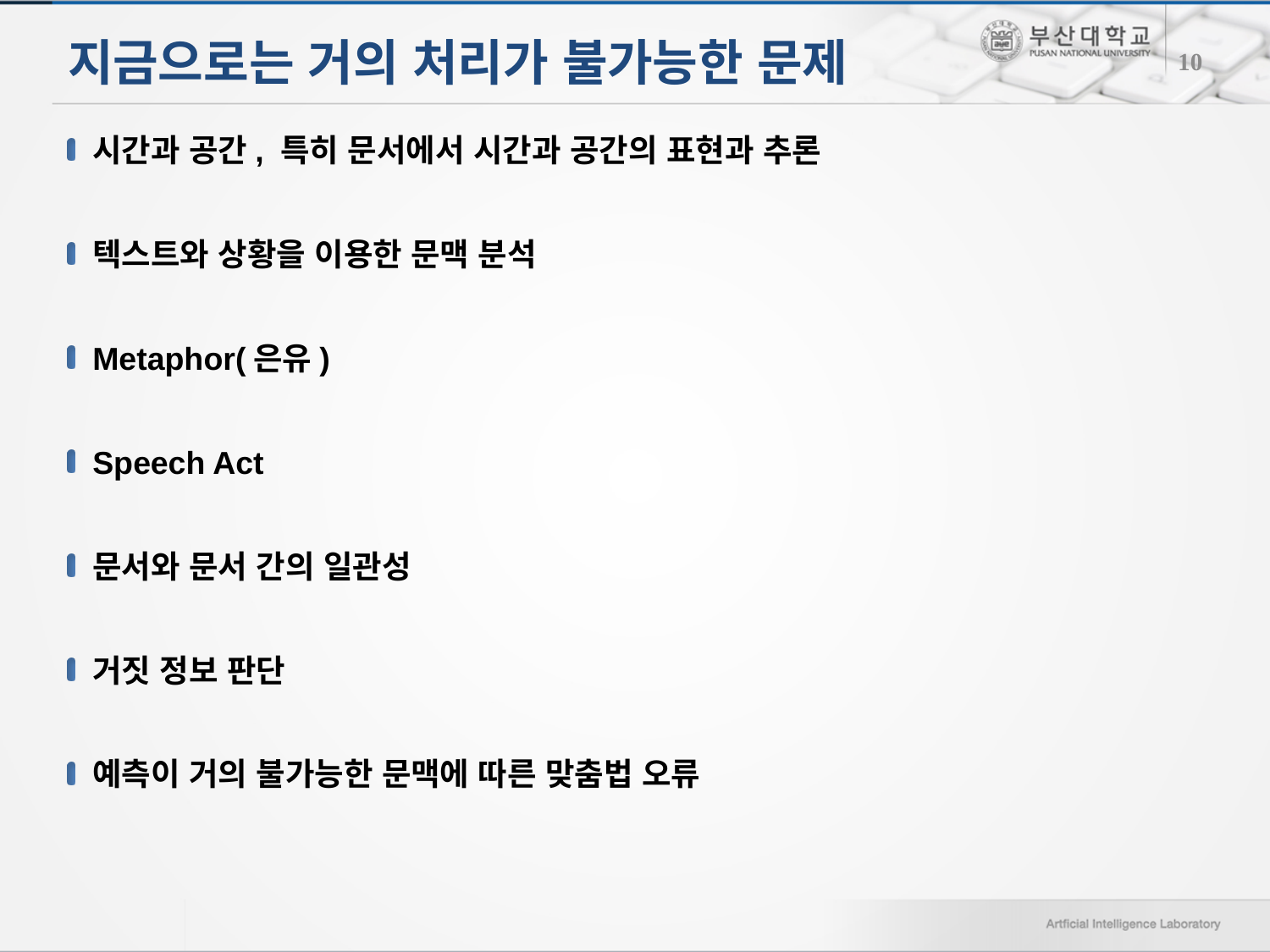

# 지금으로는 거의 처리가 불가능한 문제
10
시간과 공간, 특히 문서에서 시간과 공간의 표현과 추론

텍스트와 상황을 이용한 문맥 분석

Metaphor(은유)

Speech Act

문서와 문서 간의 일관성

거짓 정보 판단

예측이 거의 불가능한 문맥에 따른 맞춤법 오류